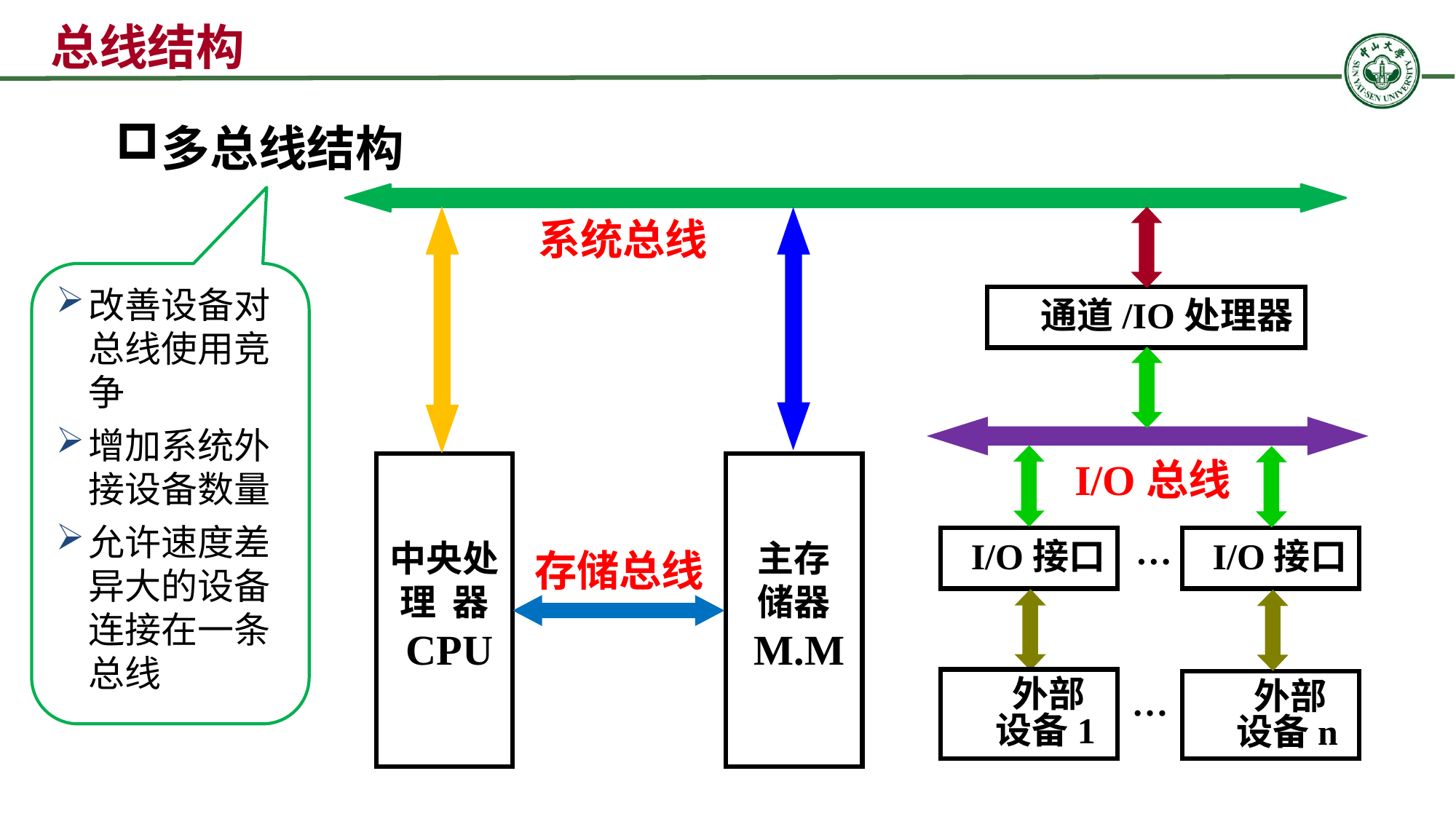

总线结构
多总线结构

系统总线
    通道/IO处理器

I/O总线

中央处理  器
 CPU

主存
储器
 M.M
  I/O接口
…
  I/O接口
存储总线

   外部
   设备1
   外部
   设备n
…
改善设备对总线使用竞争
增加系统外接设备数量
允许速度差异大的设备连接在一条总线